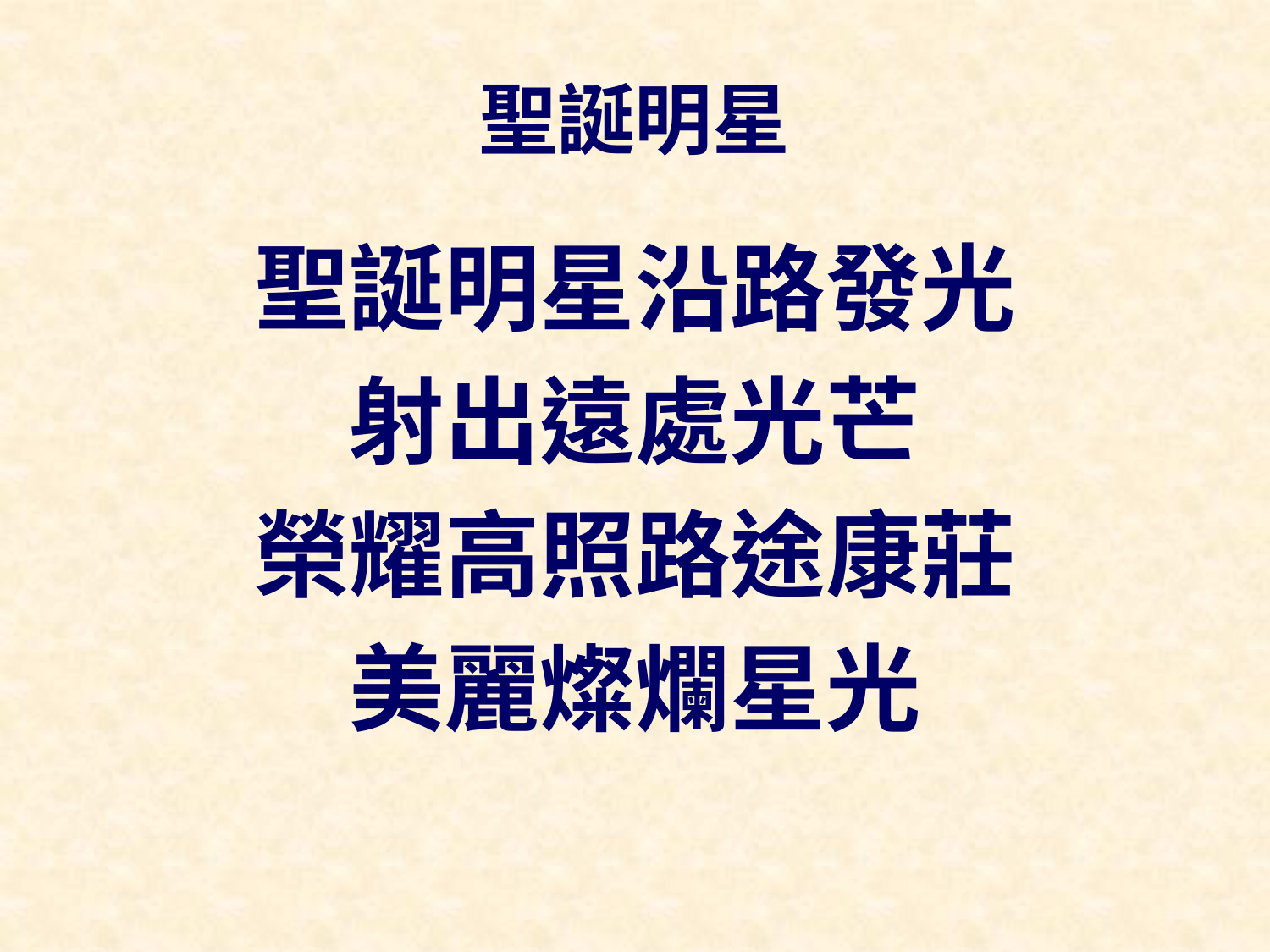

# 聖誕明星
聖誕明星沿路發光
射出遠處光芒
榮耀高照路途康莊
美麗燦爛星光